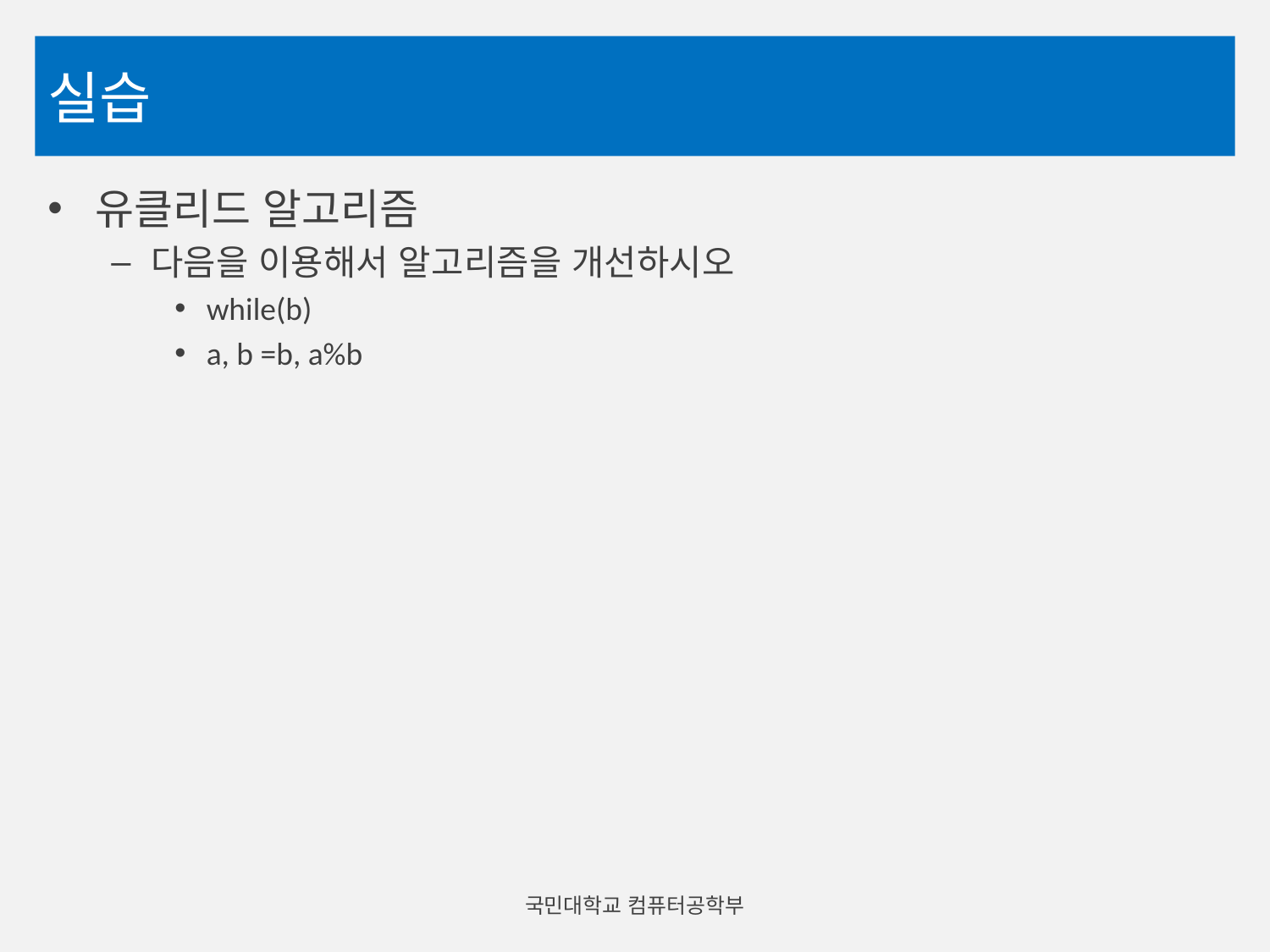

# 실습
유클리드 알고리즘
다음을 이용해서 알고리즘을 개선하시오
while(b)
a, b =b, a%b
국민대학교 컴퓨터공학부